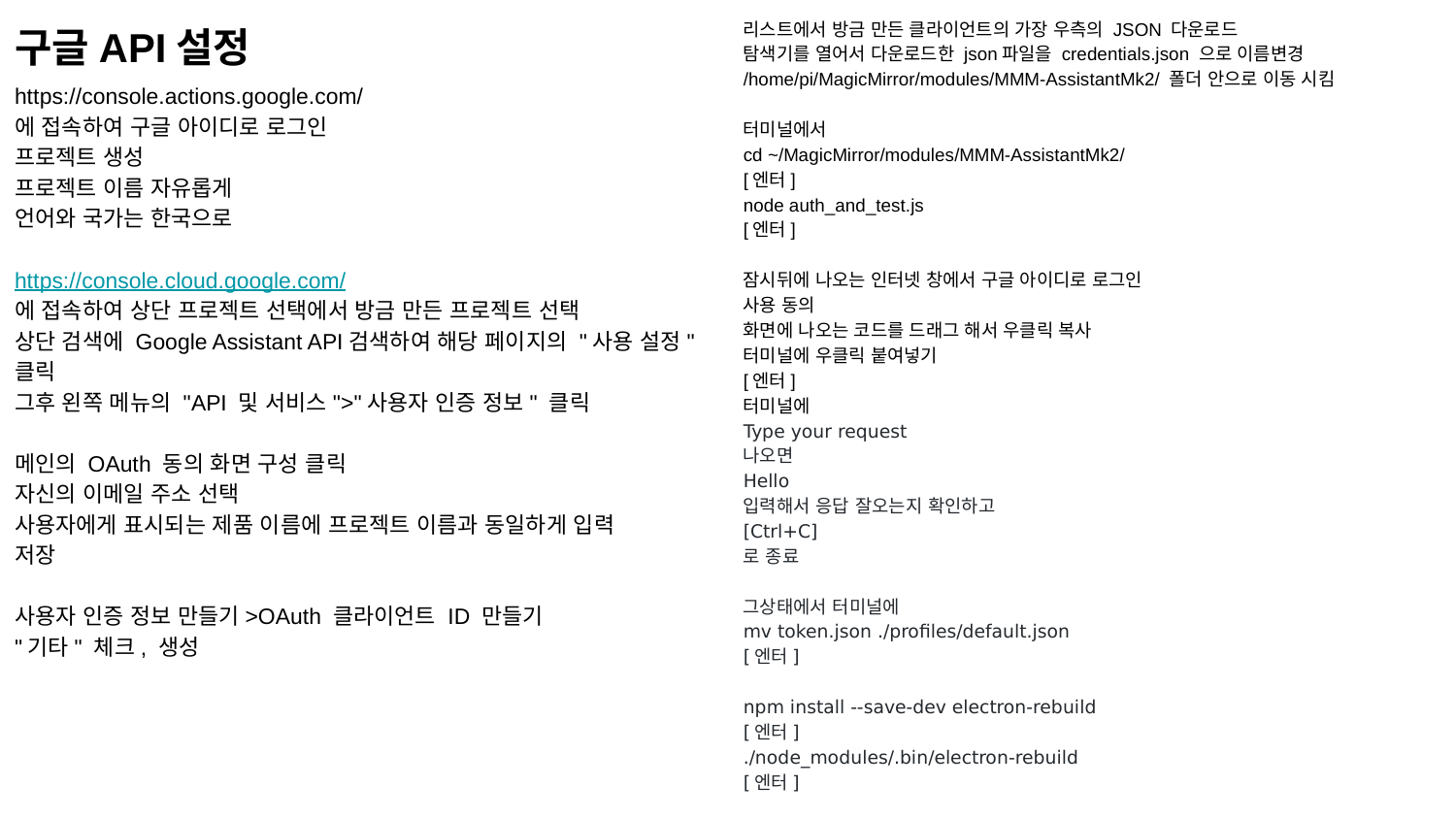

구글API설정
https://console.actions.google.com/
에 접속하여 구글 아이디로 로그인
프로젝트 생성
프로젝트 이름 자유롭게
언어와 국가는 한국으로

https://console.cloud.google.com/
에 접속하여 상단 프로젝트 선택에서 방금 만든 프로젝트 선택
상단 검색에 Google Assistant API검색하여 해당 페이지의 "사용 설정" 클릭
그후 왼쪽 메뉴의 "API 및 서비스">"사용자 인증 정보" 클릭

메인의 OAuth 동의 화면 구성 클릭
자신의 이메일 주소 선택
사용자에게 표시되는 제품 이름에 프로젝트 이름과 동일하게 입력
저장

사용자 인증 정보 만들기>OAuth 클라이언트 ID 만들기
"기타" 체크, 생성

리스트에서 방금 만든 클라이언트의 가장 우측의 JSON 다운로드
탐색기를 열어서 다운로드한 json파일을 credentials.json 으로 이름변경
/home/pi/MagicMirror/modules/MMM-AssistantMk2/ 폴더 안으로 이동 시킴

터미널에서
cd ~/MagicMirror/modules/MMM-AssistantMk2/
[엔터]
node auth_and_test.js
[엔터]

잠시뒤에 나오는 인터넷 창에서 구글 아이디로 로그인
사용 동의
화면에 나오는 코드를 드래그 해서 우클릭 복사
터미널에 우클릭 붙여넣기
[엔터]
터미널에
Type your request
나오면
Hello
입력해서 응답 잘오는지 확인하고
[Ctrl+C]
로 종료

그상태에서 터미널에
mv token.json ./profiles/default.json
[엔터]

npm install --save-dev electron-rebuild
[엔터]
./node_modules/.bin/electron-rebuild
[엔터]